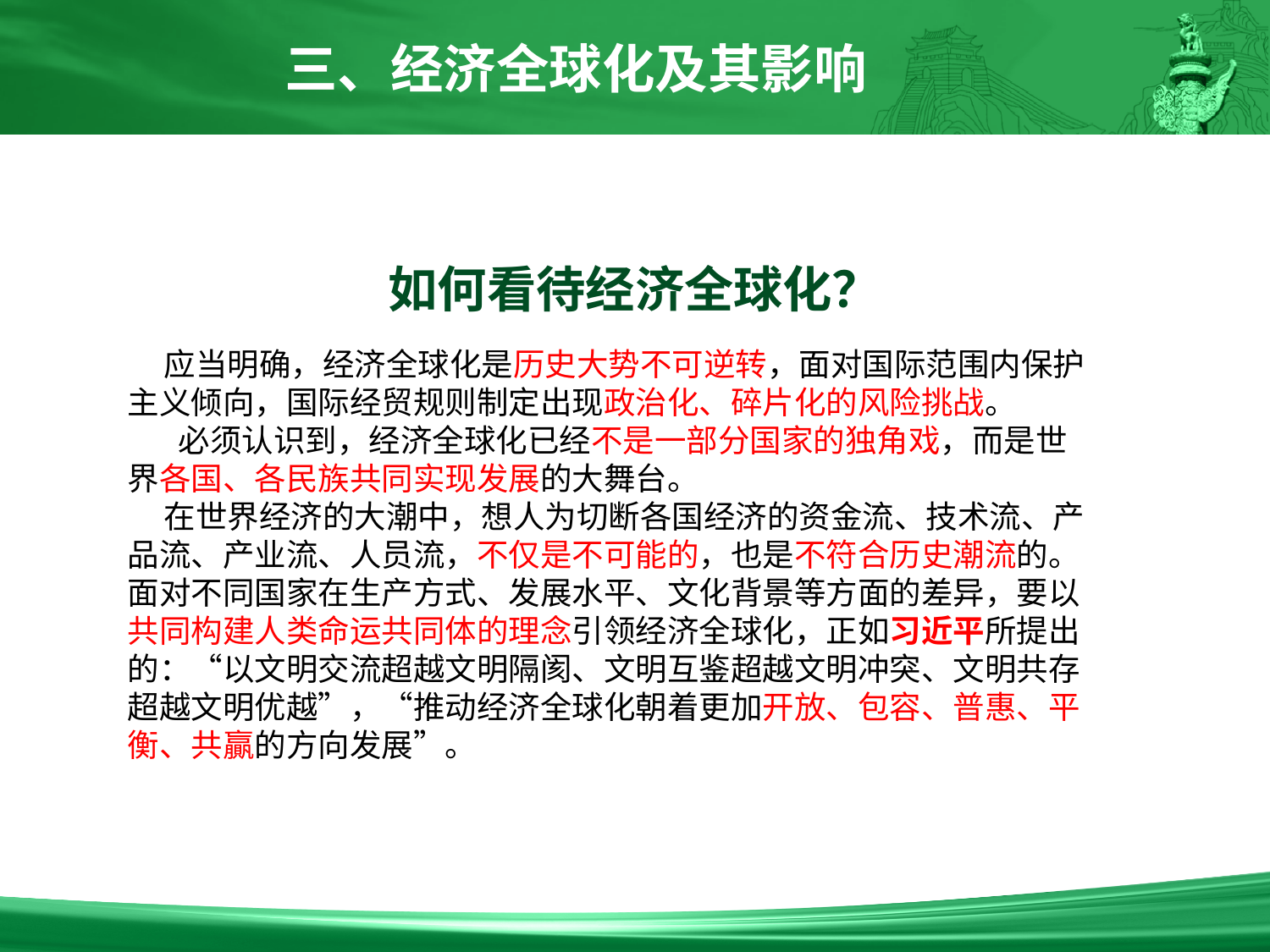

三、经济全球化及其影响
如何看待经济全球化？
    应当明确，经济全球化是历史大势不可逆转，面对国际范围内保护主义倾向，国际经贸规则制定出现政治化、碎片化的风险挑战。
      必须认识到，经济全球化已经不是一部分国家的独角戏，而是世界各国、各民族共同实现发展的大舞台。
    在世界经济的大潮中，想人为切断各国经济的资金流、技术流、产品流、产业流、人员流，不仅是不可能的，也是不符合历史潮流的。面对不同国家在生产方式、发展水平、文化背景等方面的差异，要以共同构建人类命运共同体的理念引领经济全球化，正如习近平所提出的：“以文明交流超越文明隔阂、文明互鉴超越文明冲突、文明共存超越文明优越”，“推动经济全球化朝着更加开放、包容、普惠、平衡、共贏的方向发展”。